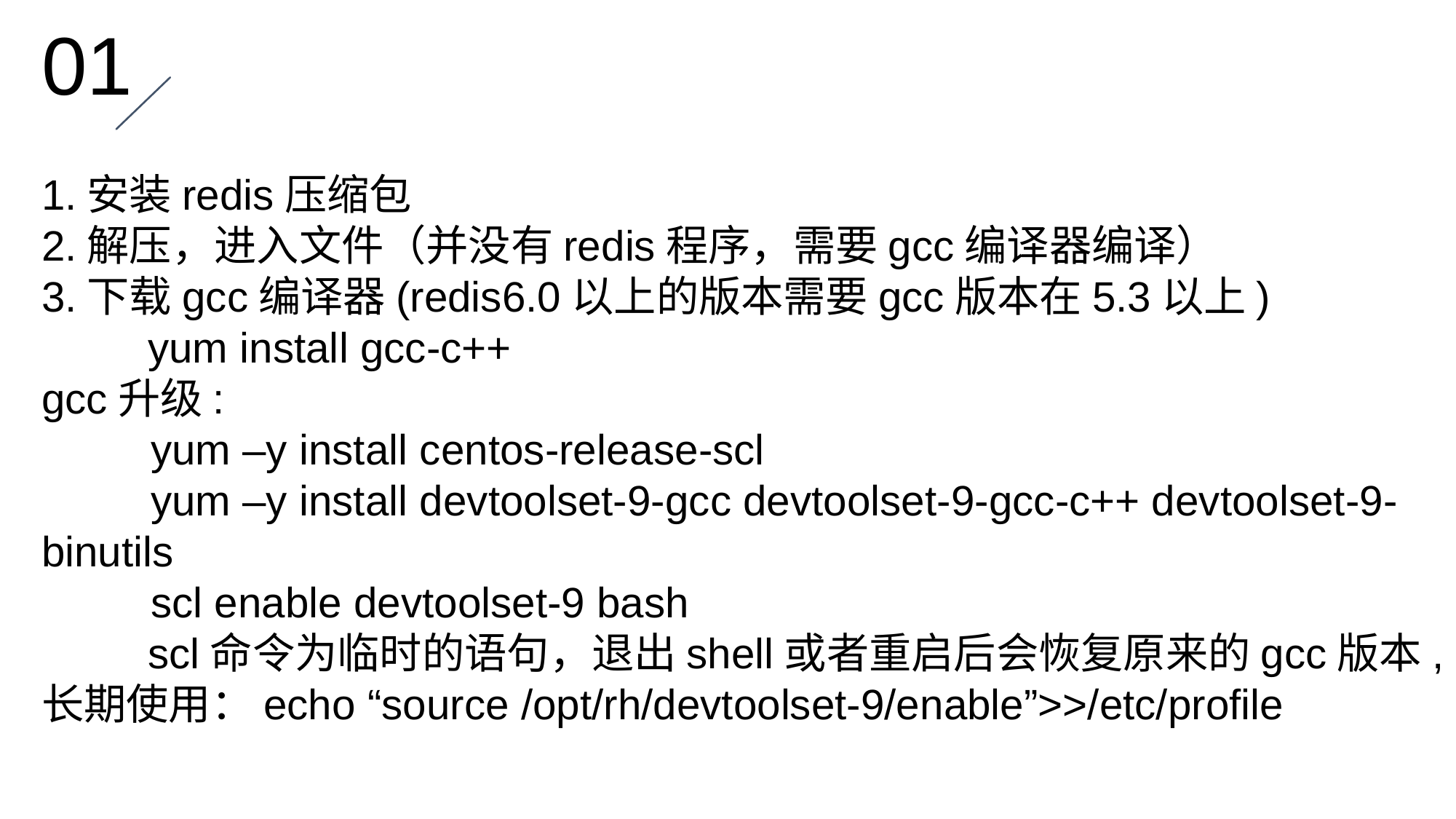

01
1.安装redis压缩包
2.解压，进入文件（并没有redis程序，需要gcc编译器编译）
3.下载gcc编译器(redis6.0以上的版本需要gcc版本在5.3以上)
         yum install gcc-c++
gcc升级:
	yum –y install centos-release-scl
	yum –y install devtoolset-9-gcc devtoolset-9-gcc-c++ devtoolset-9-binutils
	scl enable devtoolset-9 bash
         scl命令为临时的语句，退出shell或者重启后会恢复原来的gcc版本,长期使用：echo “source /opt/rh/devtoolset-9/enable”>>/etc/profile